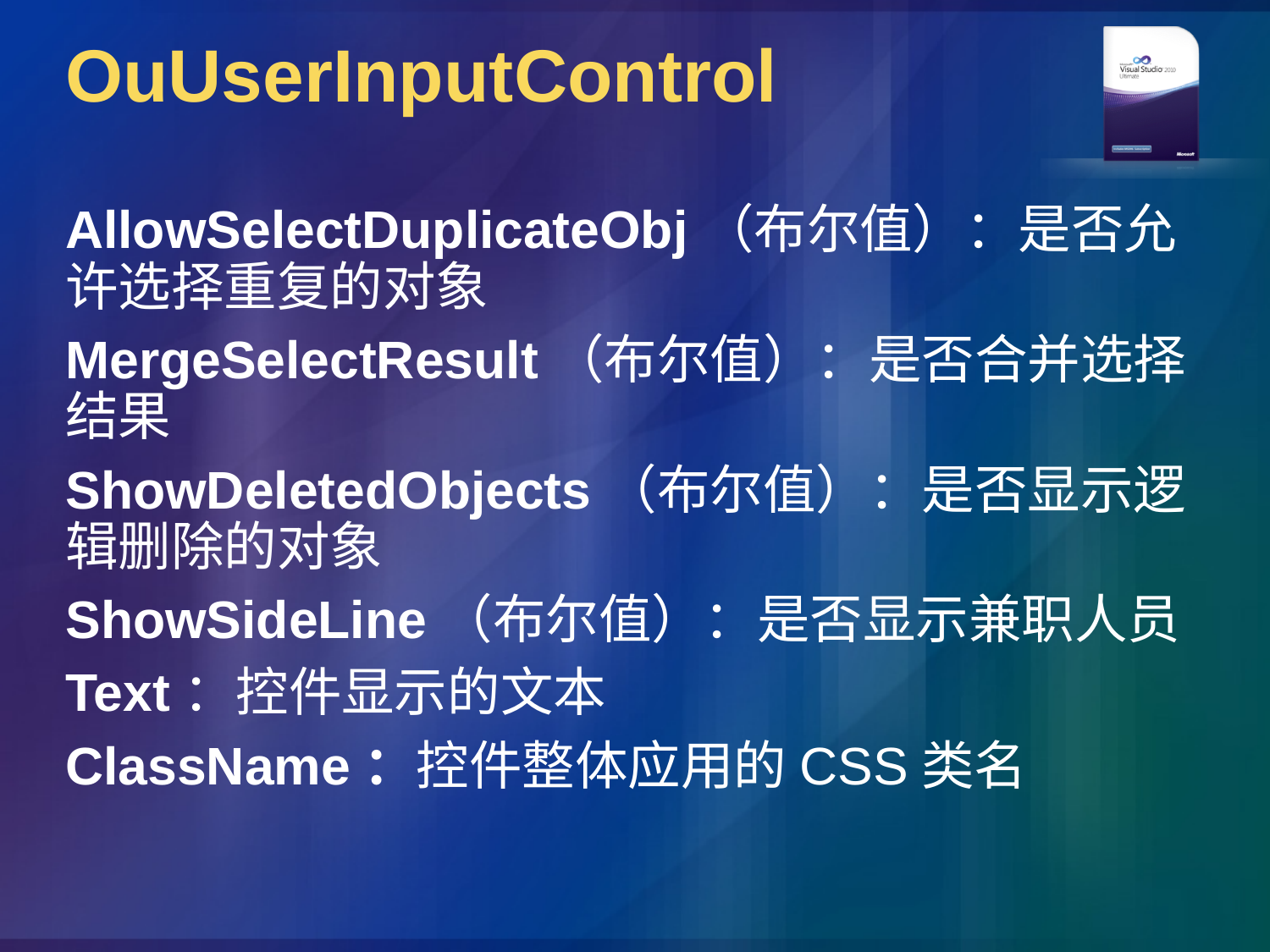

# OuUserInputControl
AllowSelectDuplicateObj（布尔值）：是否允许选择重复的对象
MergeSelectResult（布尔值）：是否合并选择结果
ShowDeletedObjects（布尔值）：是否显示逻辑删除的对象
ShowSideLine（布尔值）：是否显示兼职人员
Text：控件显示的文本
ClassName：控件整体应用的CSS类名